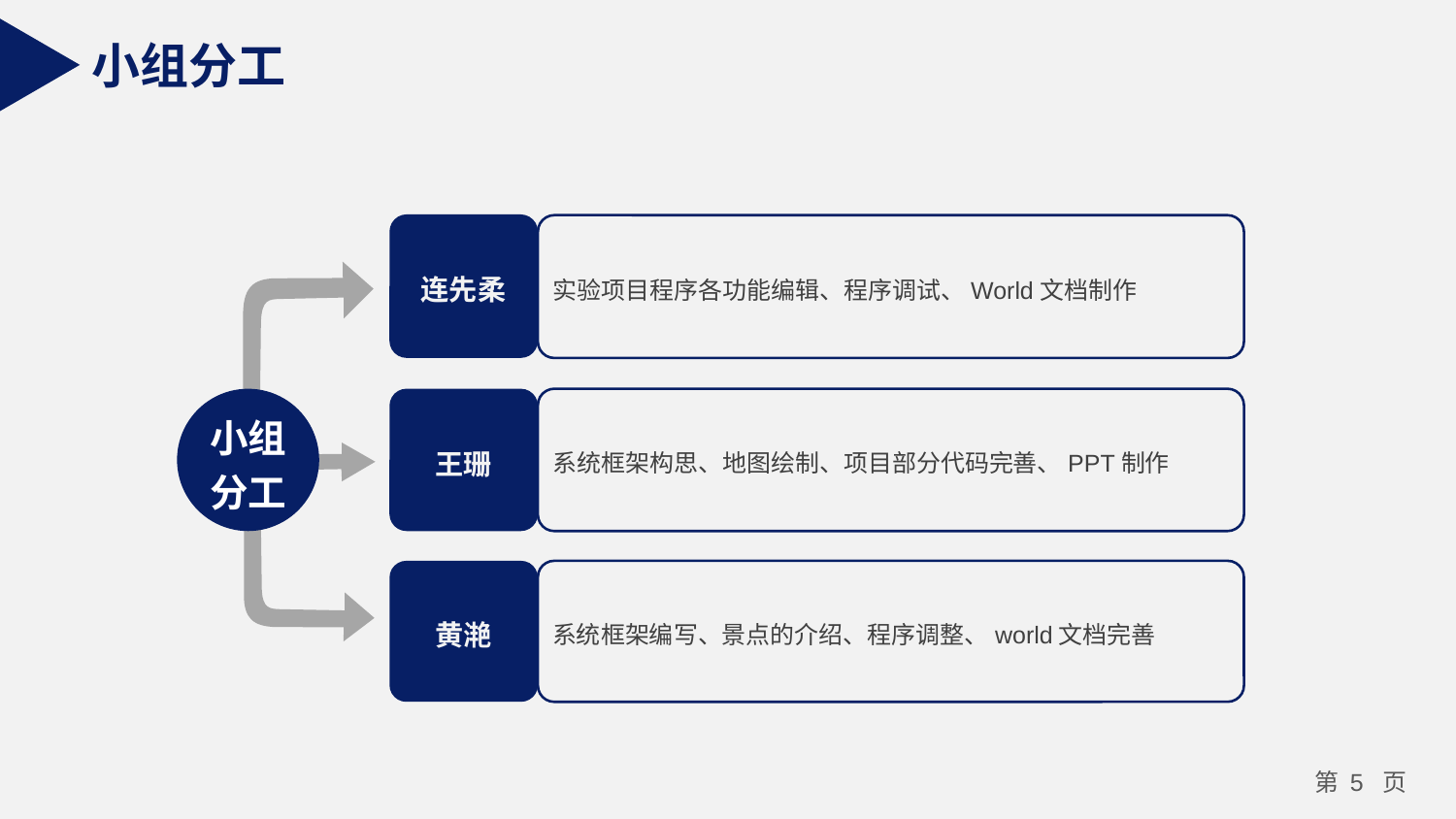

小组分工
连先柔
实验项目程序各功能编辑、程序调试、World文档制作

小组分工
王珊
系统框架构思、地图绘制、项目部分代码完善、PPT制作

黄滟
系统框架编写、景点的介绍、程序调整、world文档完善